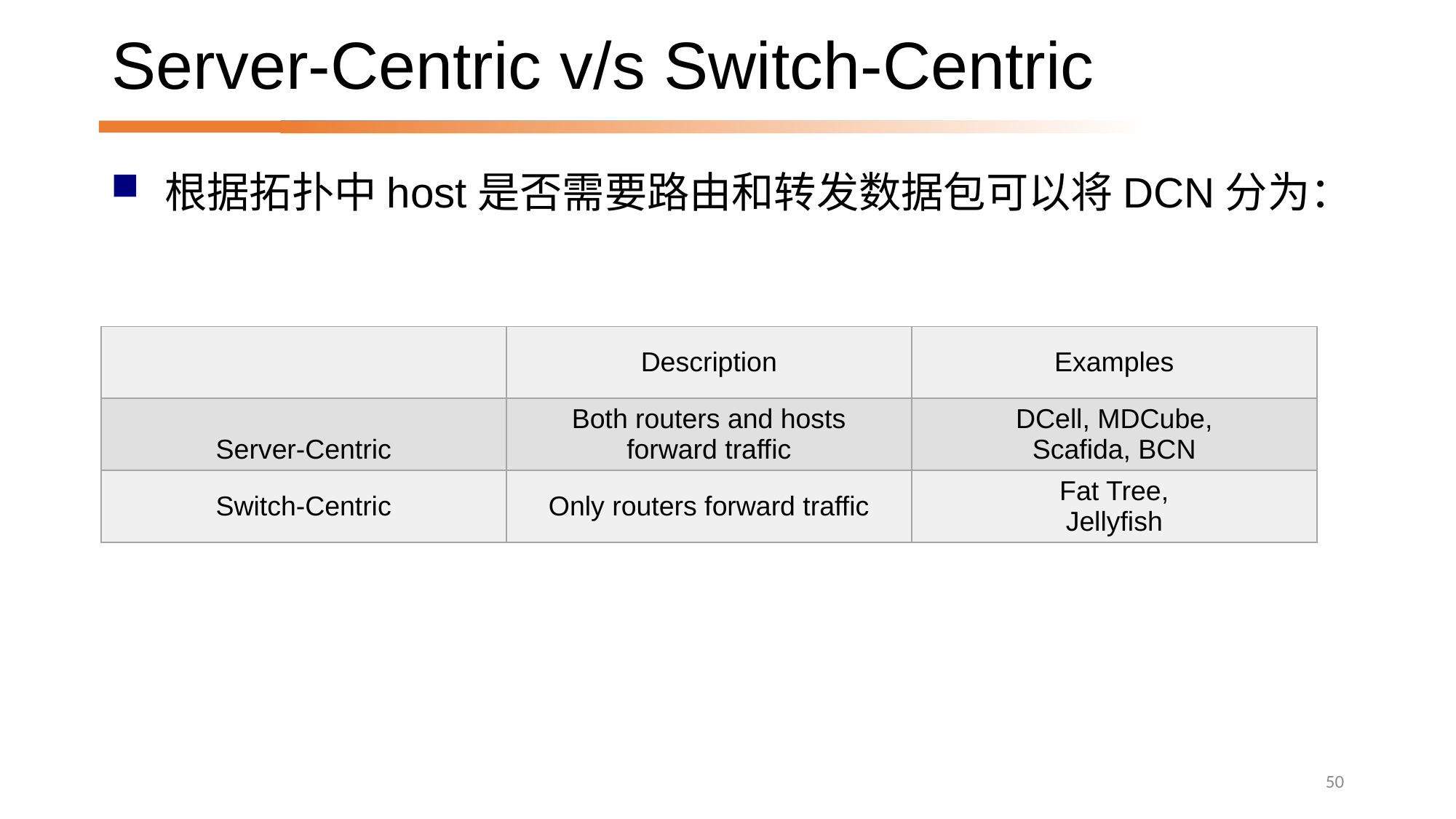

# Server-Centric v/s Switch-Centric
根据拓扑中host是否需要路由和转发数据包可以将DCN分为：
|  | Description | Examples |
| --- | --- | --- |
| Server-Centric | Both routers and hosts forward traffic | DCell, MDCube, Scafida, BCN |
| Switch-Centric | Only routers forward traffic | Fat Tree, Jellyfish |
50